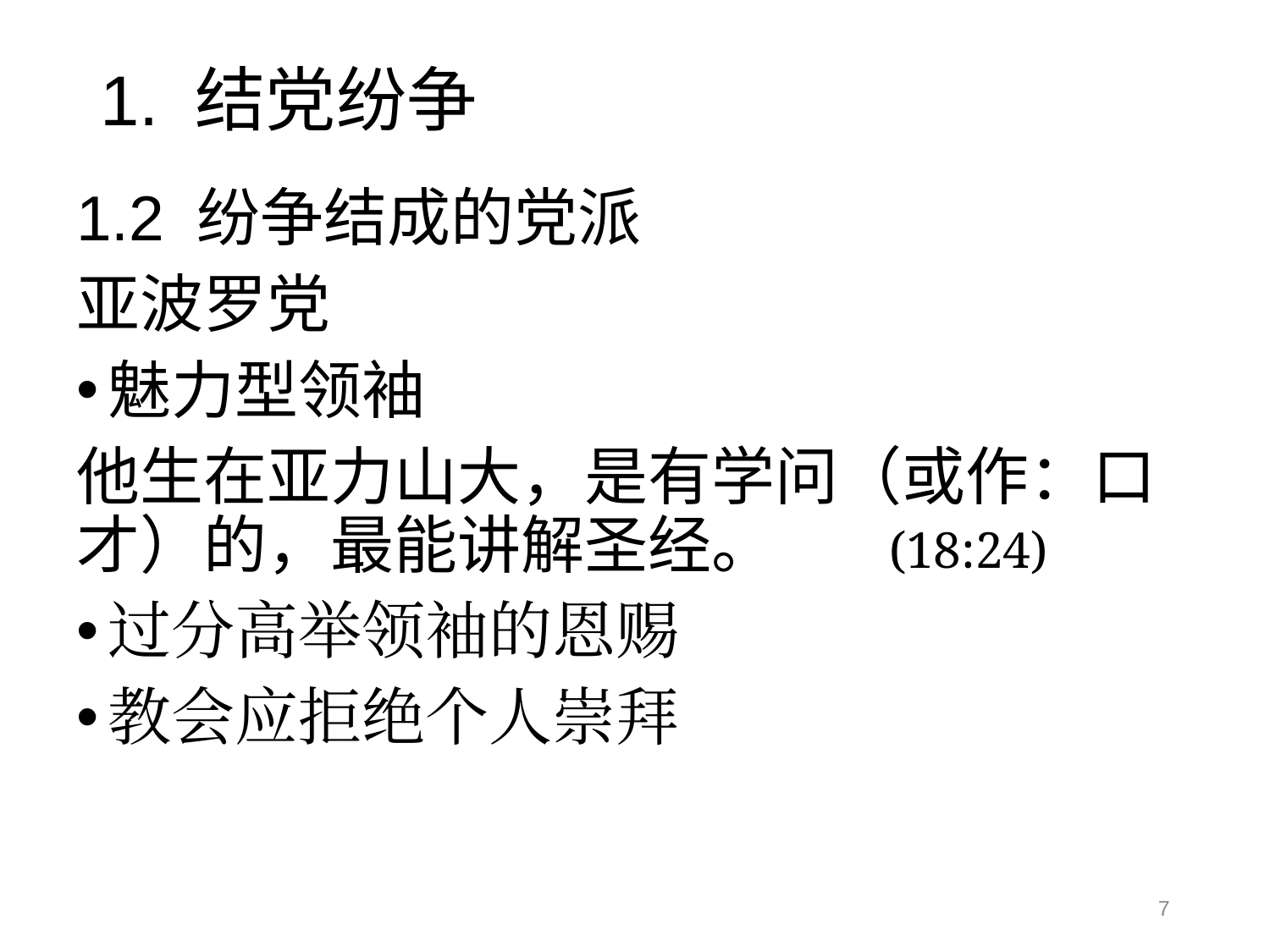

# 1. 结党纷争
1.2 纷争结成的党派
亚波罗党
魅力型领袖
他生在亚力山大，是有学问（或作：口才）的，最能讲解圣经。       (18:24)
过分高举领袖的恩赐
教会应拒绝个人崇拜
7